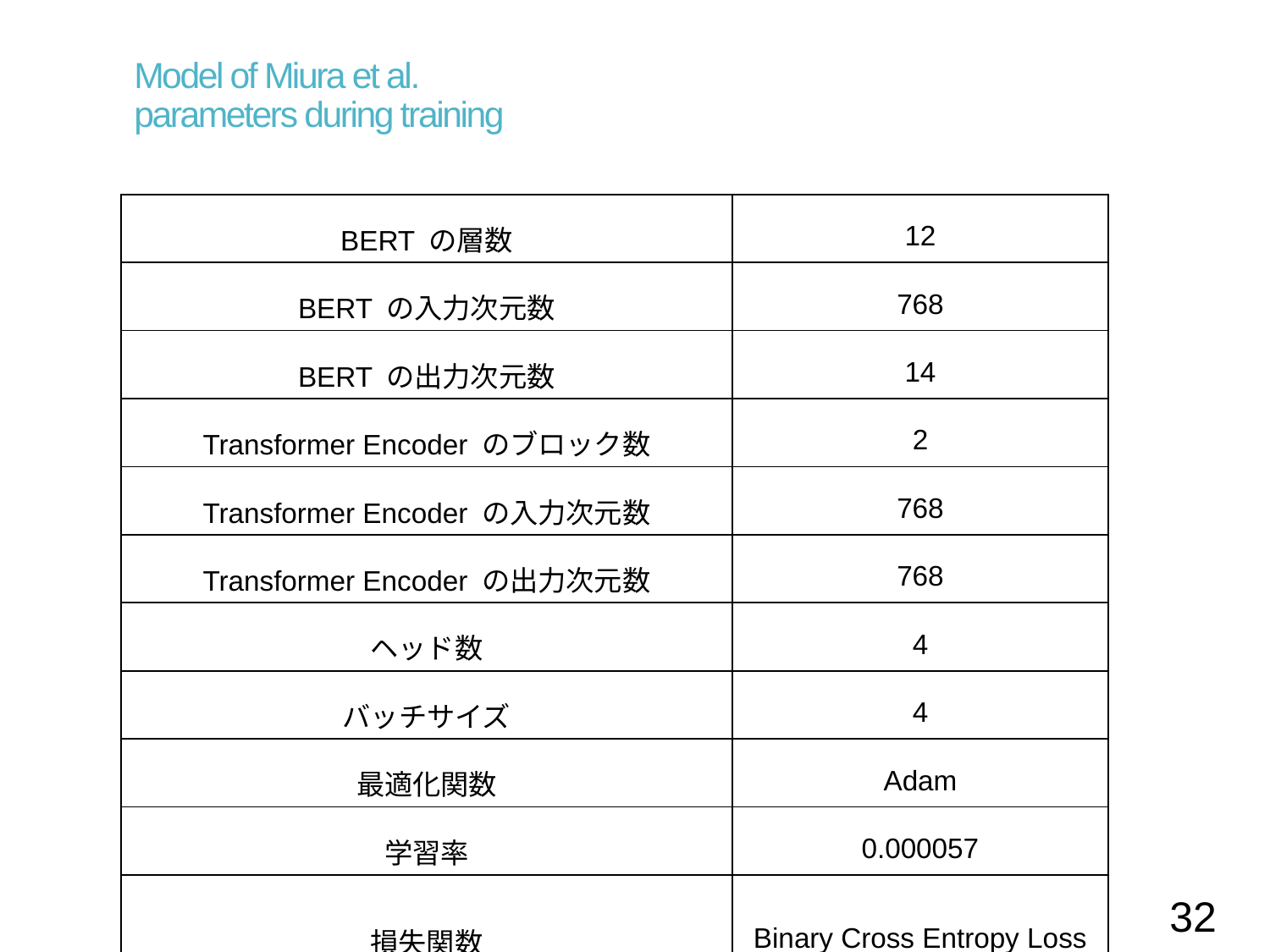

# Model of Miura et al. parameters during training
| BERT の層数 | 12 |
| --- | --- |
| BERT の入力次元数 | 768 |
| BERT の出力次元数 | 14 |
| Transformer Encoder のブロック数 | 2 |
| Transformer Encoder の入力次元数 | 768 |
| Transformer Encoder の出力次元数 | 768 |
| ヘッド数 | 4 |
| バッチサイズ | 4 |
| 最適化関数 | Adam |
| 学習率 | 0.000057 |
| 損失関数 | Binary Cross Entropy Loss |
| エポック数 | 23 |
32